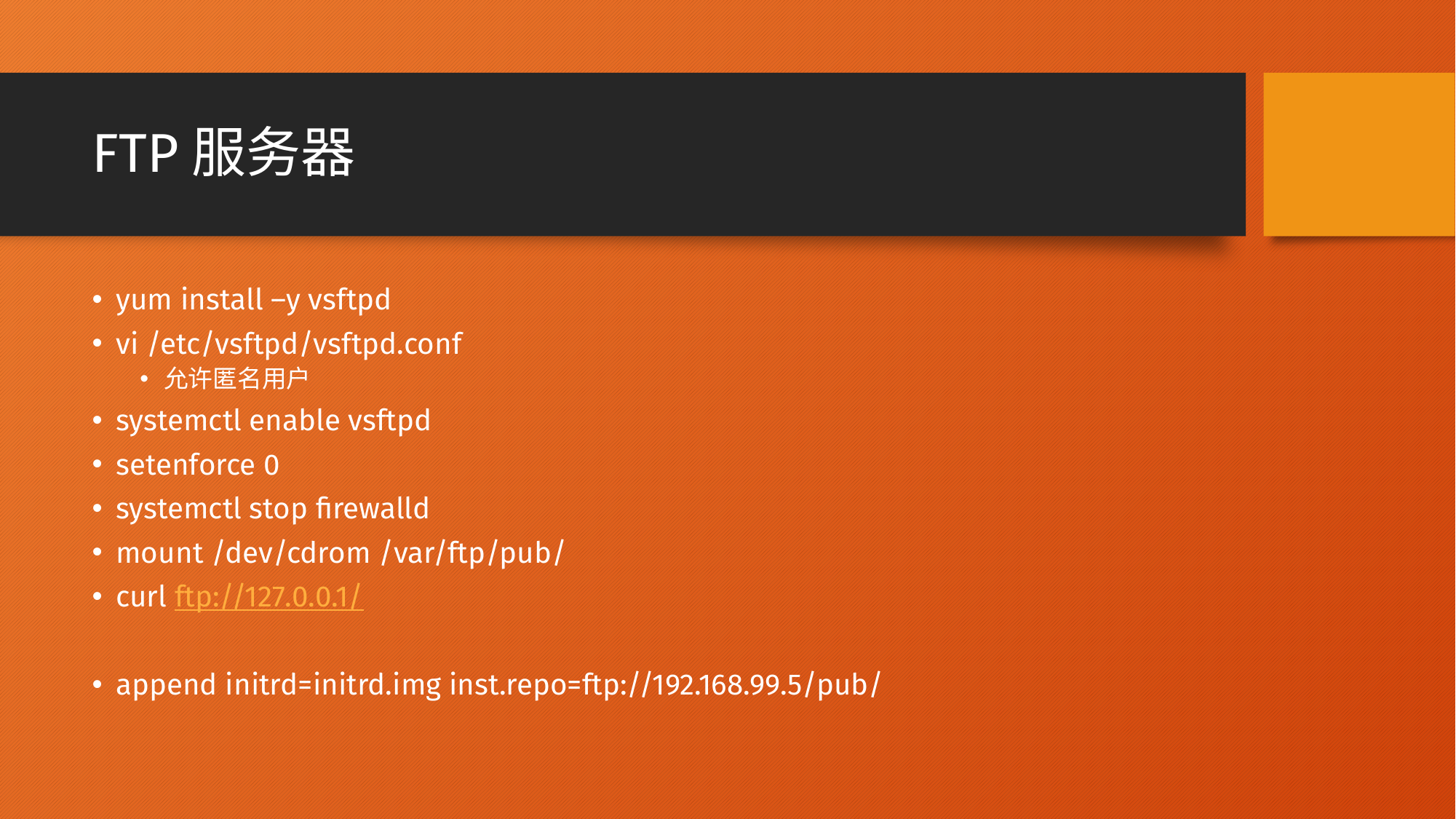

# FTP服务器
yum install –y vsftpd
vi /etc/vsftpd/vsftpd.conf
允许匿名用户
systemctl enable vsftpd
setenforce 0
systemctl stop firewalld
mount /dev/cdrom /var/ftp/pub/
curl ftp://127.0.0.1/

append initrd=initrd.img inst.repo=ftp://192.168.99.5/pub/